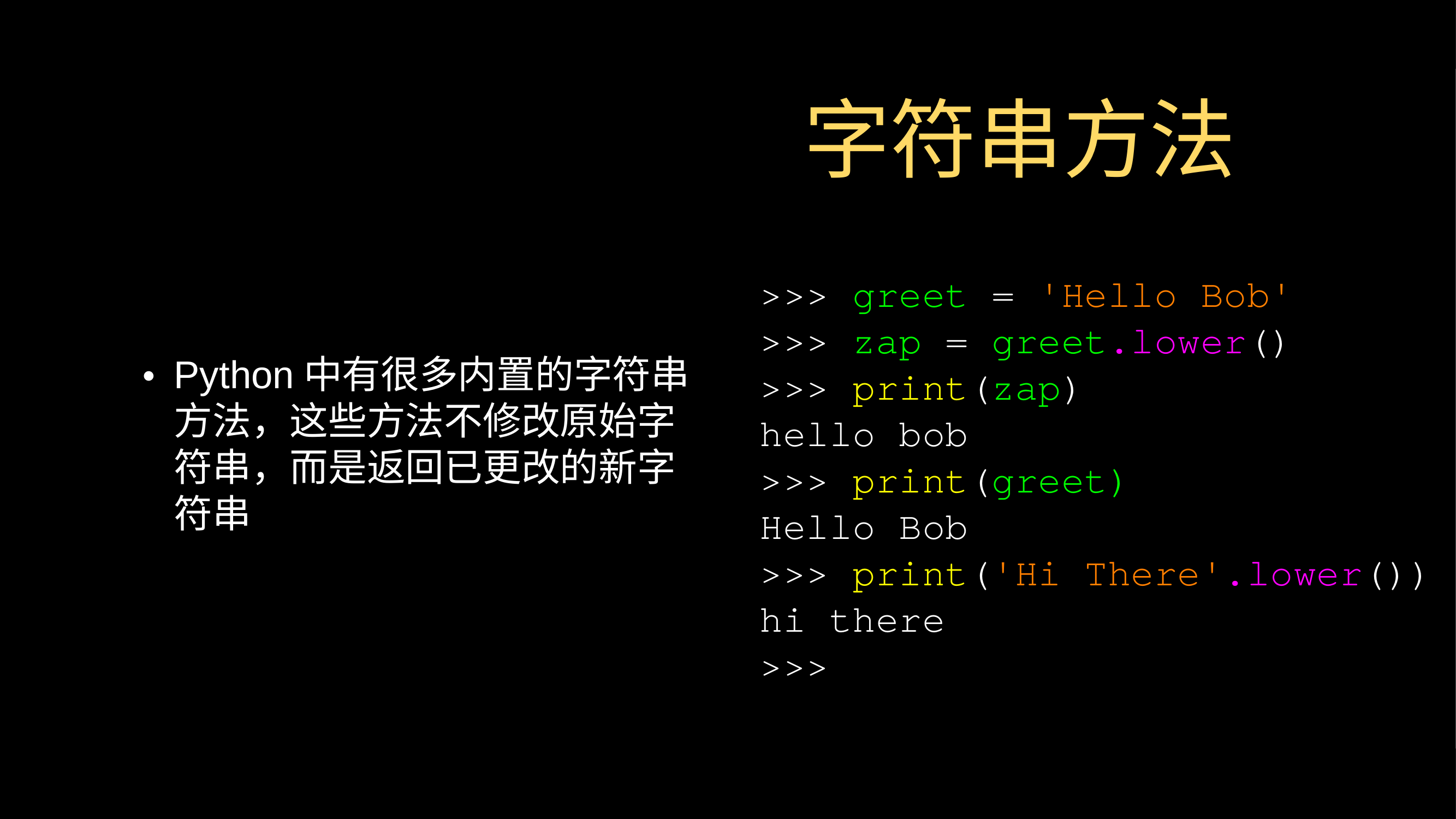

# 字符串方法
Python中有很多内置的字符串方法，这些方法不修改原始字符串，而是返回已更改的新字符串
>>> greet = 'Hello Bob'
>>> zap = greet.lower()
>>> print(zap)
hello bob
>>> print(greet)
Hello Bob
>>> print('Hi There'.lower())
hi there
>>>